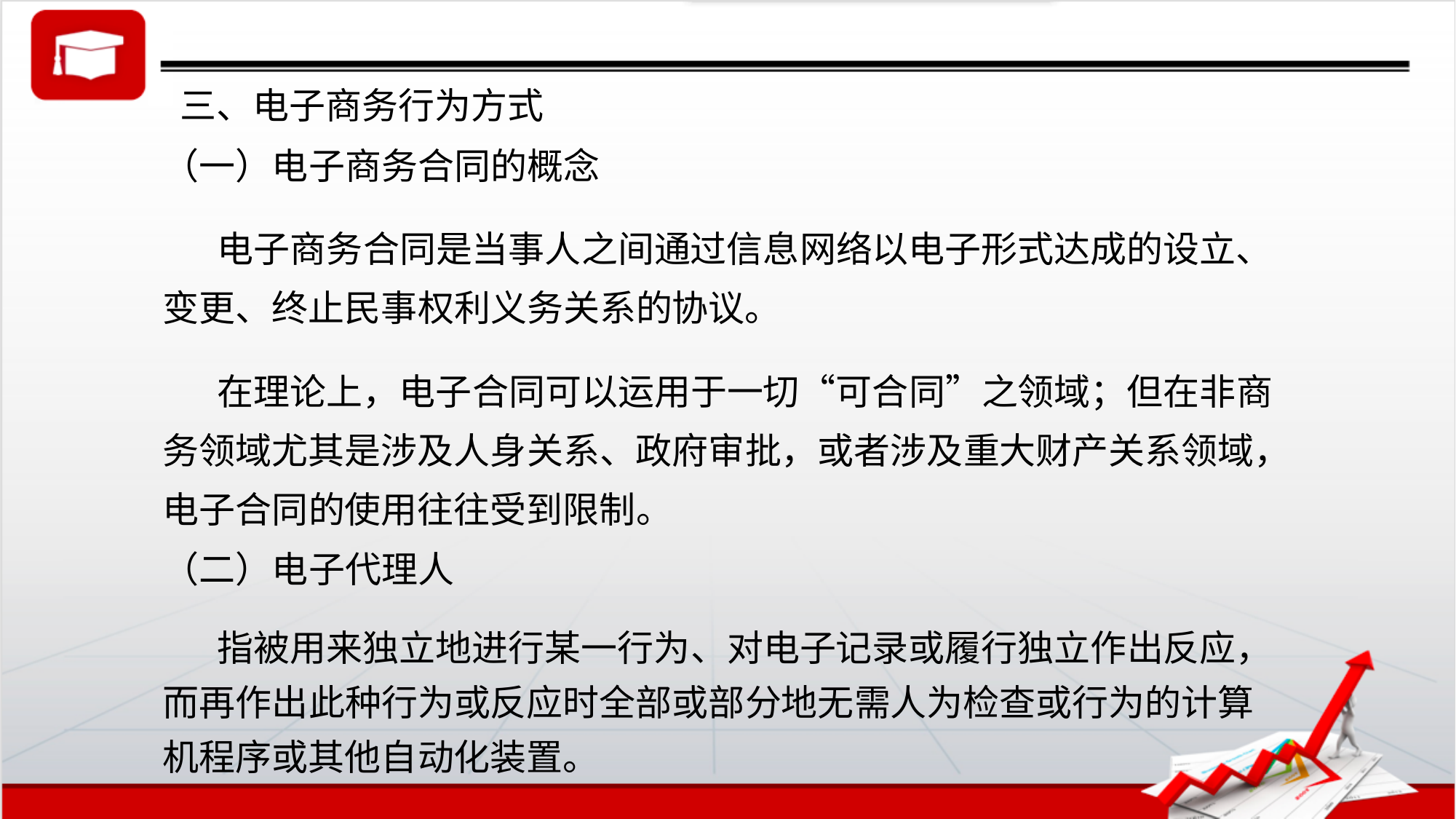

三、电子商务行为方式
（一）电子商务合同的概念
电子商务合同是当事人之间通过信息网络以电子形式达成的设立、变更、终止民事权利义务关系的协议。
在理论上，电子合同可以运用于一切“可合同”之领域；但在非商务领域尤其是涉及人身关系、政府审批，或者涉及重大财产关系领域，电子合同的使用往往受到限制。
（二）电子代理人
指被用来独立地进行某一行为、对电子记录或履行独立作出反应，而再作出此种行为或反应时全部或部分地无需人为检查或行为的计算机程序或其他自动化装置。